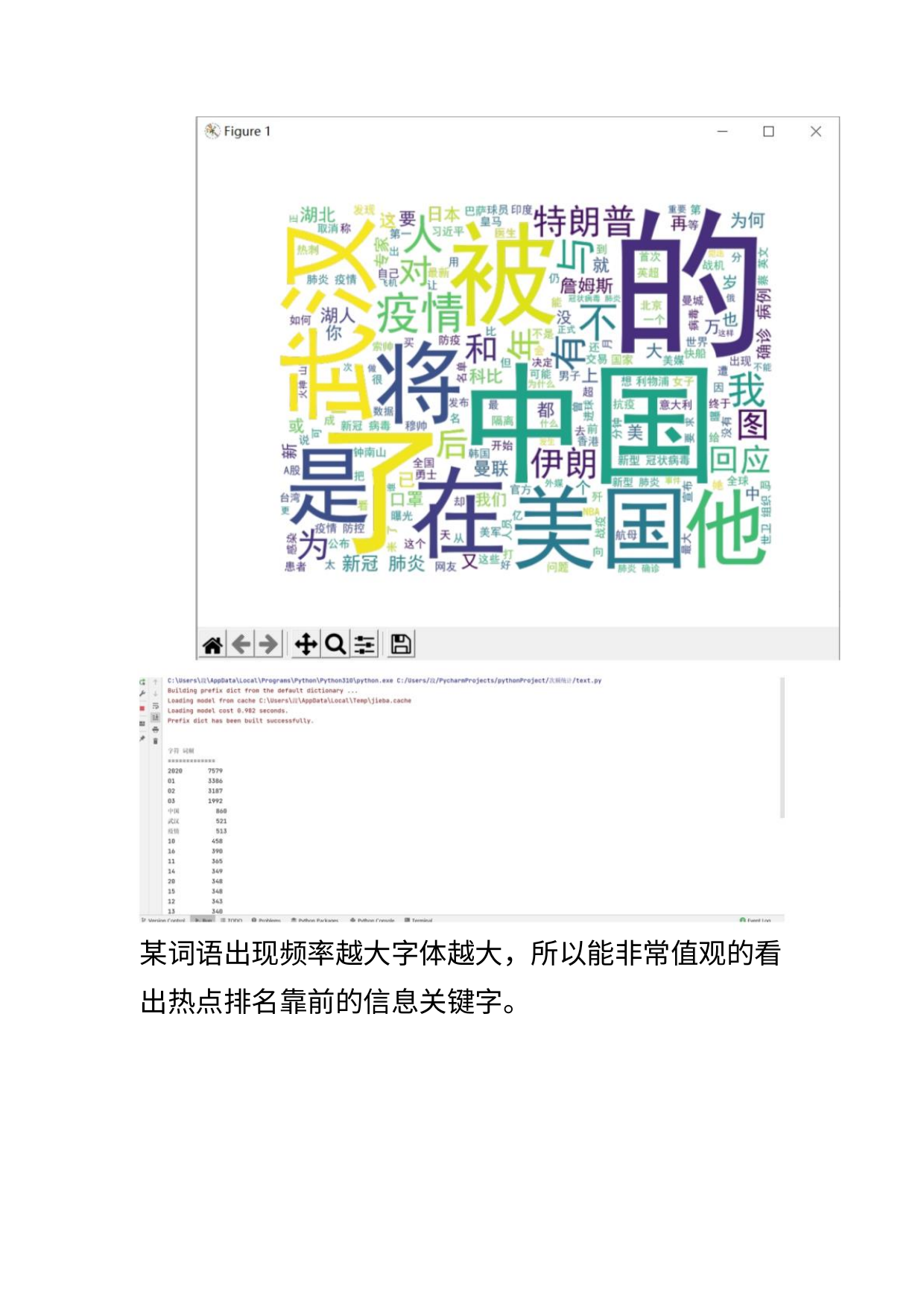

某词语出现频率越大字体越大，所以能非常值观的看
出热点排名靠前的信息关键字。